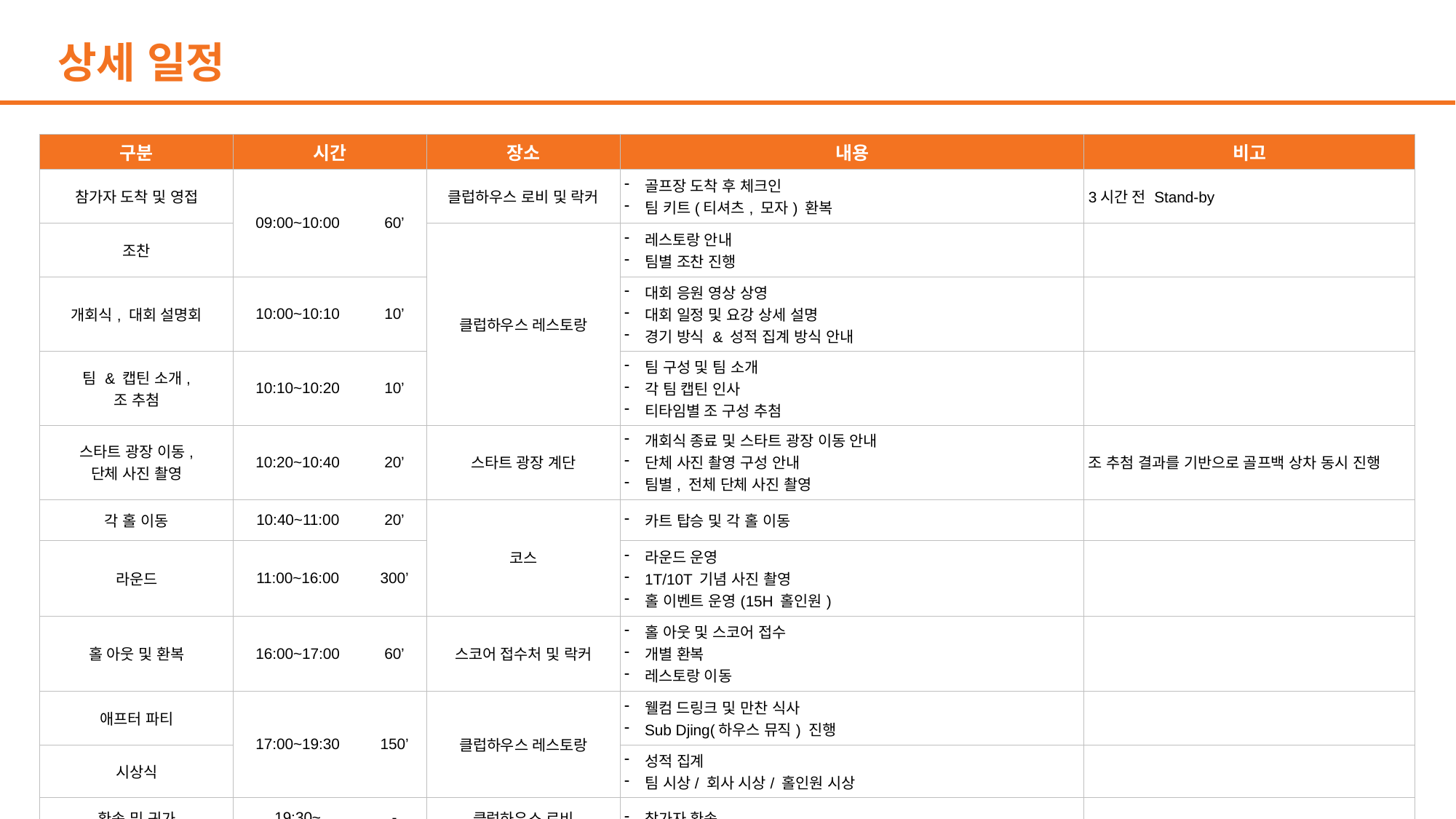

# 상세 일정
| 구분 | 시간 |  | 장소 | 내용 | 비고 |
| --- | --- | --- | --- | --- | --- |
| 참가자 도착 및 영접 | 09:00~10:00 | 60’ | 클럽하우스 로비 및 락커 | 골프장 도착 후 체크인 팀 키트(티셔츠, 모자) 환복 | 3시간 전 Stand-by |
| 조찬 |  |  | 클럽하우스 레스토랑 | 레스토랑 안내 팀별 조찬 진행 |  |
| 개회식, 대회 설명회 | 10:00~10:10 | 10’ |  | 대회 응원 영상 상영 대회 일정 및 요강 상세 설명 경기 방식 & 성적 집계 방식 안내 |  |
| 팀 & 캡틴 소개, 조 추첨 | 10:10~10:20 | 10’ |  | 팀 구성 및 팀 소개 각 팀 캡틴 인사 티타임별 조 구성 추첨 |  |
| 스타트 광장 이동, 단체 사진 촬영 | 10:20~10:40 | 20’ | 스타트 광장 계단 | 개회식 종료 및 스타트 광장 이동 안내 단체 사진 촬영 구성 안내 팀별, 전체 단체 사진 촬영 | 조 추첨 결과를 기반으로 골프백 상차 동시 진행 |
| 각 홀 이동 | 10:40~11:00 | 20’ | 코스 | 카트 탑승 및 각 홀 이동 |  |
| 라운드 | 11:00~16:00 | 300’ |  | 라운드 운영 1T/10T 기념 사진 촬영 홀 이벤트 운영(15H 홀인원) |  |
| 홀 아웃 및 환복 | 16:00~17:00 | 60’ | 스코어 접수처 및 락커 | 홀 아웃 및 스코어 접수 개별 환복 레스토랑 이동 |  |
| 애프터 파티 | 17:00~19:30 | 150’ | 클럽하우스 레스토랑 | 웰컴 드링크 및 만찬 식사 Sub Djing(하우스 뮤직) 진행 |  |
| 시상식 |  |  |  | 성적 집계 팀 시상/ 회사 시상/ 홀인원 시상 |  |
| 환송 및 귀가 | 19:30~ | - | 클럽하우스 로비 | 참가자 환송 |  |